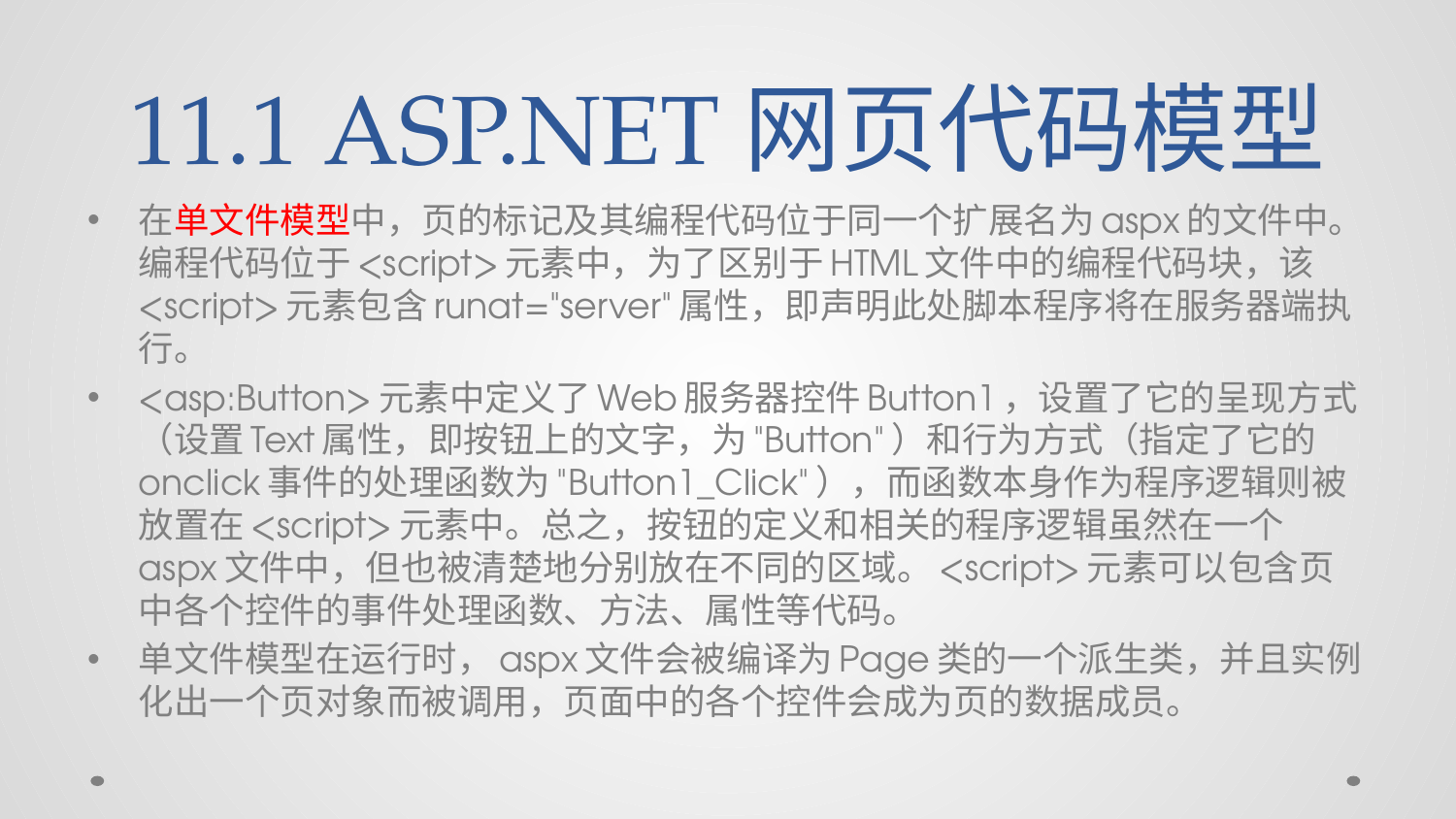

# 11.1 ASP.NET网页代码模型
在单文件模型中，页的标记及其编程代码位于同一个扩展名为aspx的文件中。编程代码位于<script>元素中，为了区别于HTML文件中的编程代码块，该<script>元素包含runat="server"属性，即声明此处脚本程序将在服务器端执行。
<asp:Button>元素中定义了Web服务器控件Button1，设置了它的呈现方式（设置Text属性，即按钮上的文字，为"Button"）和行为方式（指定了它的onclick事件的处理函数为"Button1_Click"），而函数本身作为程序逻辑则被放置在<script>元素中。总之，按钮的定义和相关的程序逻辑虽然在一个aspx文件中，但也被清楚地分别放在不同的区域。<script>元素可以包含页中各个控件的事件处理函数、方法、属性等代码。
单文件模型在运行时，aspx文件会被编译为Page类的一个派生类，并且实例化出一个页对象而被调用，页面中的各个控件会成为页的数据成员。